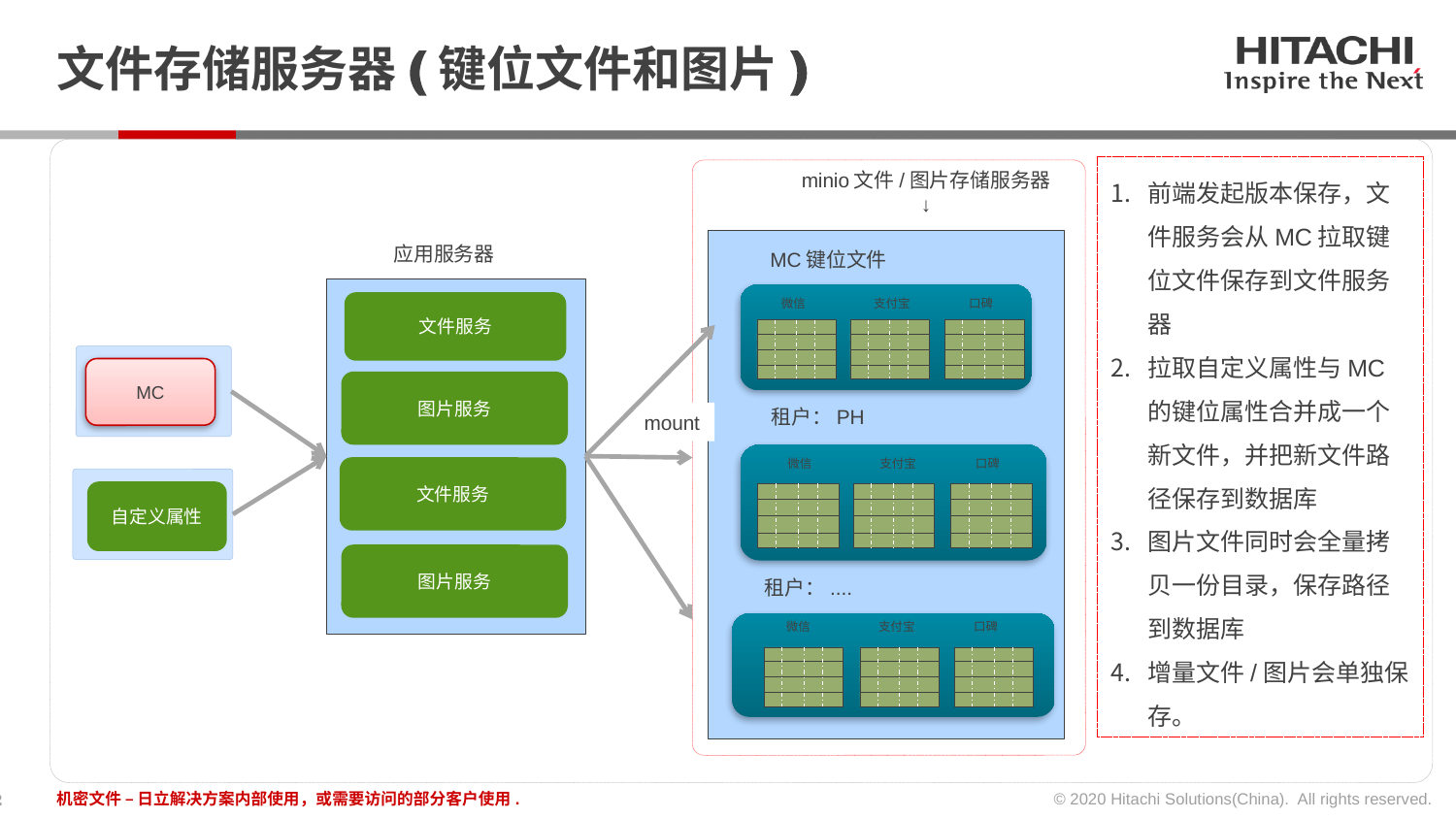

# 文件存储服务器(键位文件和图片)

前端发起版本保存，文件服务会从MC拉取键位文件保存到文件服务器
拉取自定义属性与MC的键位属性合并成一个新文件，并把新文件路径保存到数据库
图片文件同时会全量拷贝一份目录，保存路径到数据库
增量文件/图片会单独保存。

minio文件/图片存储服务器
↓

应用服务器
MC键位文件

微信
支付宝
口碑
文件服务

MC
图片服务
租户：PH
mount

微信
支付宝
口碑
文件服务

自定义属性

图片服务
租户：....
微信
支付宝
口碑